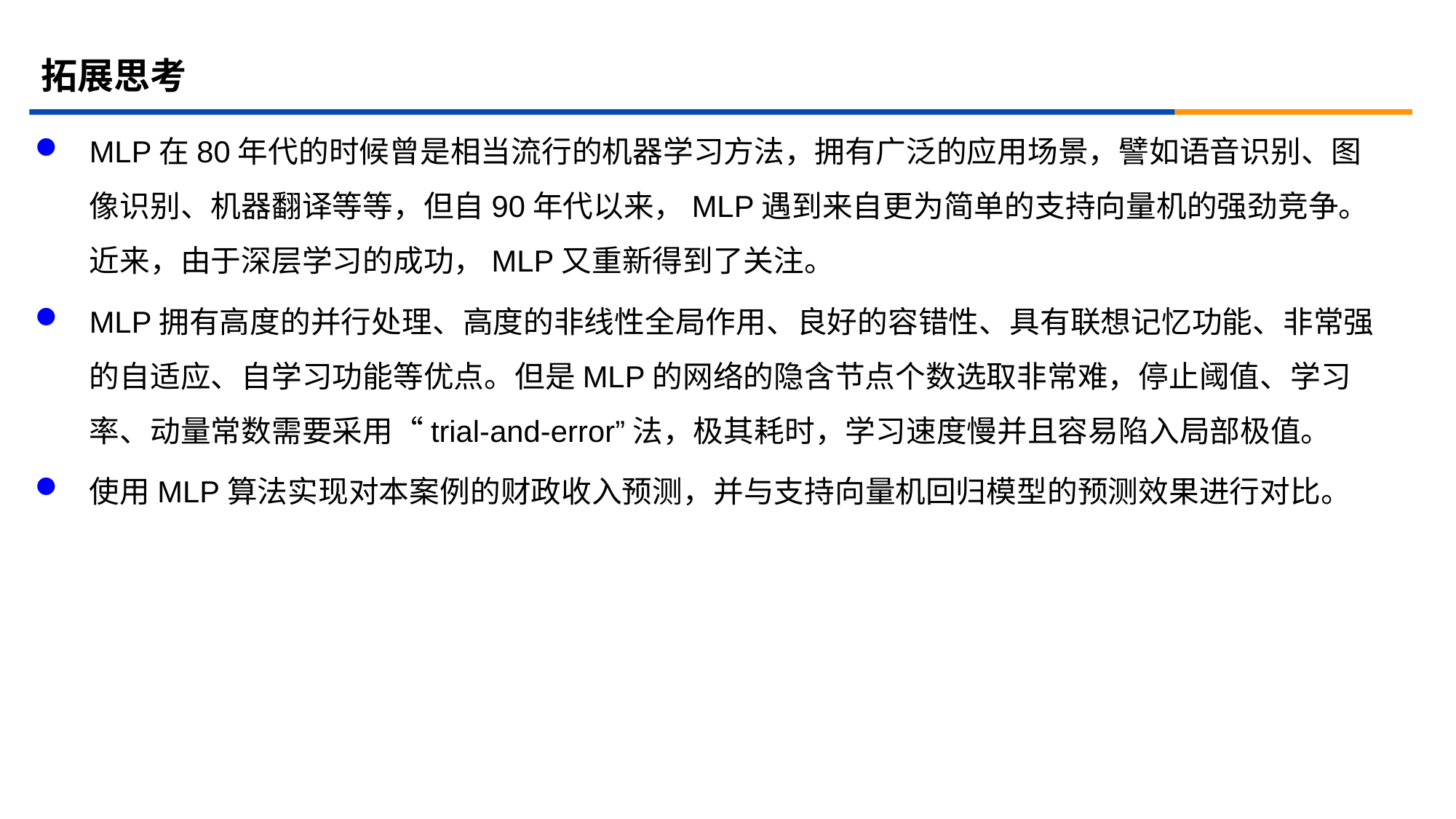

# 拓展思考
MLP在80年代的时候曾是相当流行的机器学习方法，拥有广泛的应用场景，譬如语音识别、图像识别、机器翻译等等，但自90年代以来，MLP遇到来自更为简单的支持向量机的强劲竞争。近来，由于深层学习的成功，MLP又重新得到了关注。
MLP拥有高度的并行处理、高度的非线性全局作用、良好的容错性、具有联想记忆功能、非常强的自适应、自学习功能等优点。但是MLP的网络的隐含节点个数选取非常难，停止阈值、学习率、动量常数需要采用“trial-and-error”法，极其耗时，学习速度慢并且容易陷入局部极值。
使用MLP算法实现对本案例的财政收入预测，并与支持向量机回归模型的预测效果进行对比。